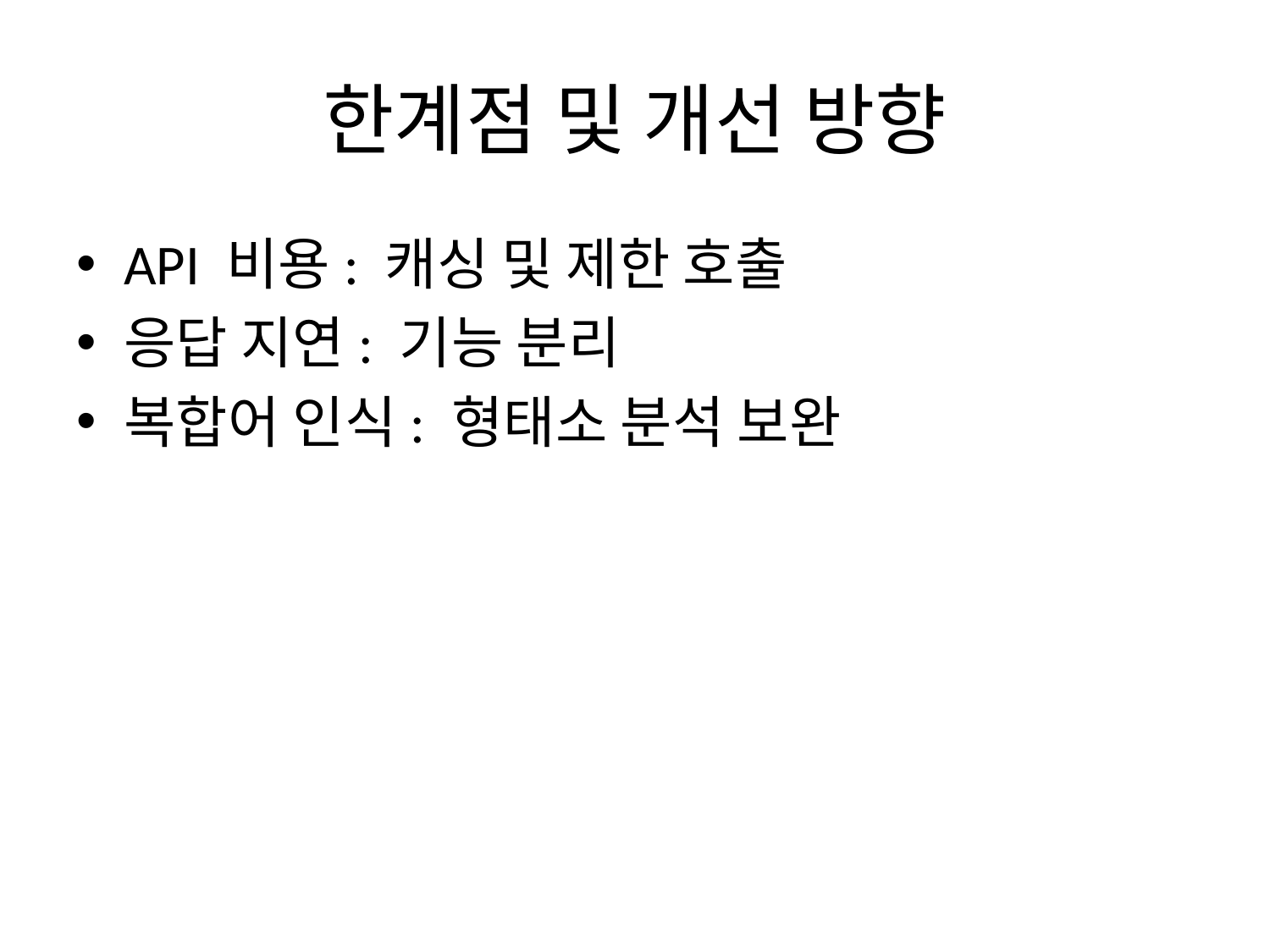

# 한계점 및 개선 방향
API 비용: 캐싱 및 제한 호출
응답 지연: 기능 분리
복합어 인식: 형태소 분석 보완